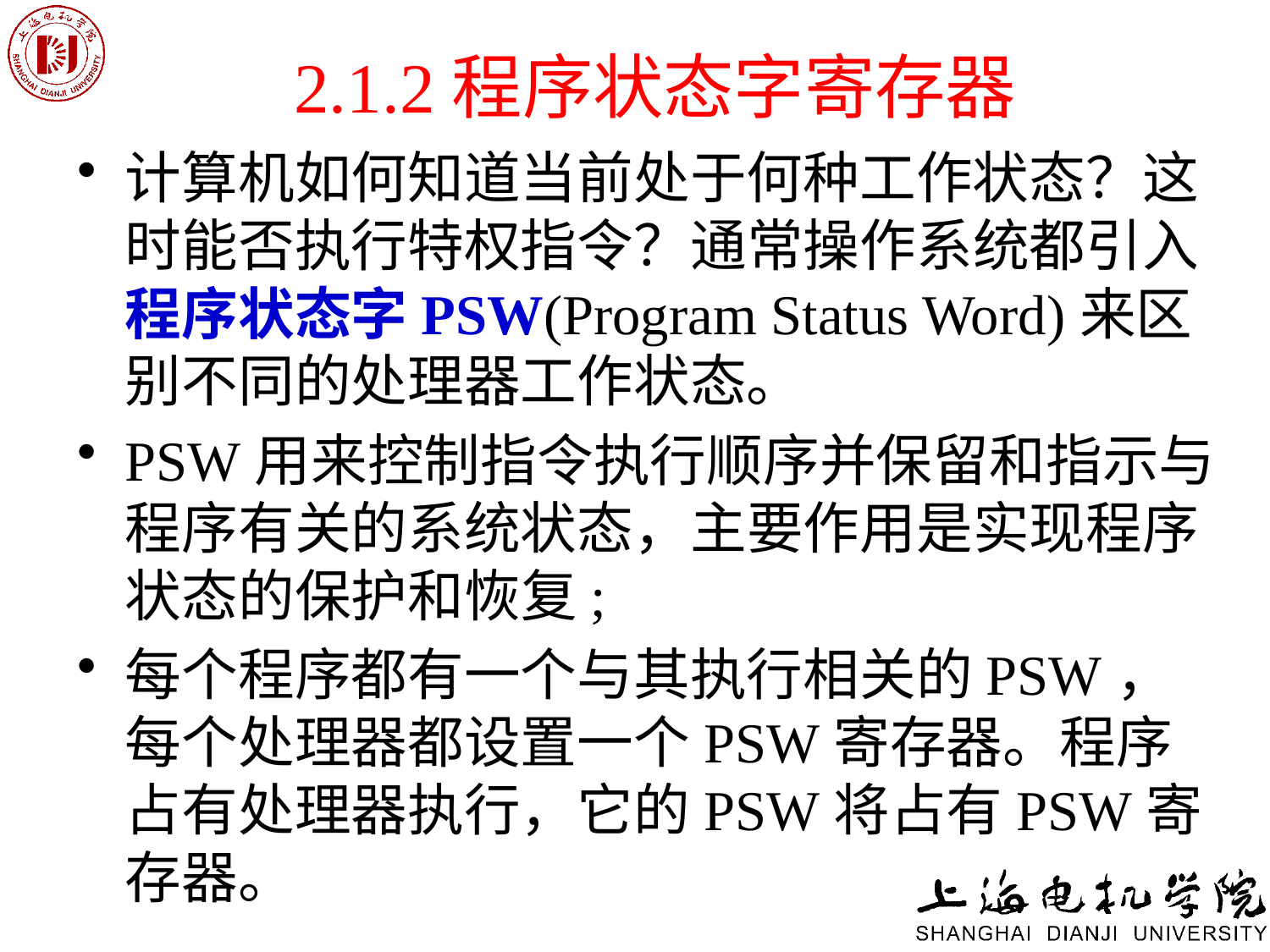

# 2.1.2程序状态字寄存器
计算机如何知道当前处于何种工作状态？这时能否执行特权指令？通常操作系统都引入程序状态字PSW(Program Status Word)来区别不同的处理器工作状态。
PSW用来控制指令执行顺序并保留和指示与程序有关的系统状态，主要作用是实现程序状态的保护和恢复;
每个程序都有一个与其执行相关的PSW，每个处理器都设置一个PSW寄存器。程序占有处理器执行，它的PSW将占有PSW寄存器。